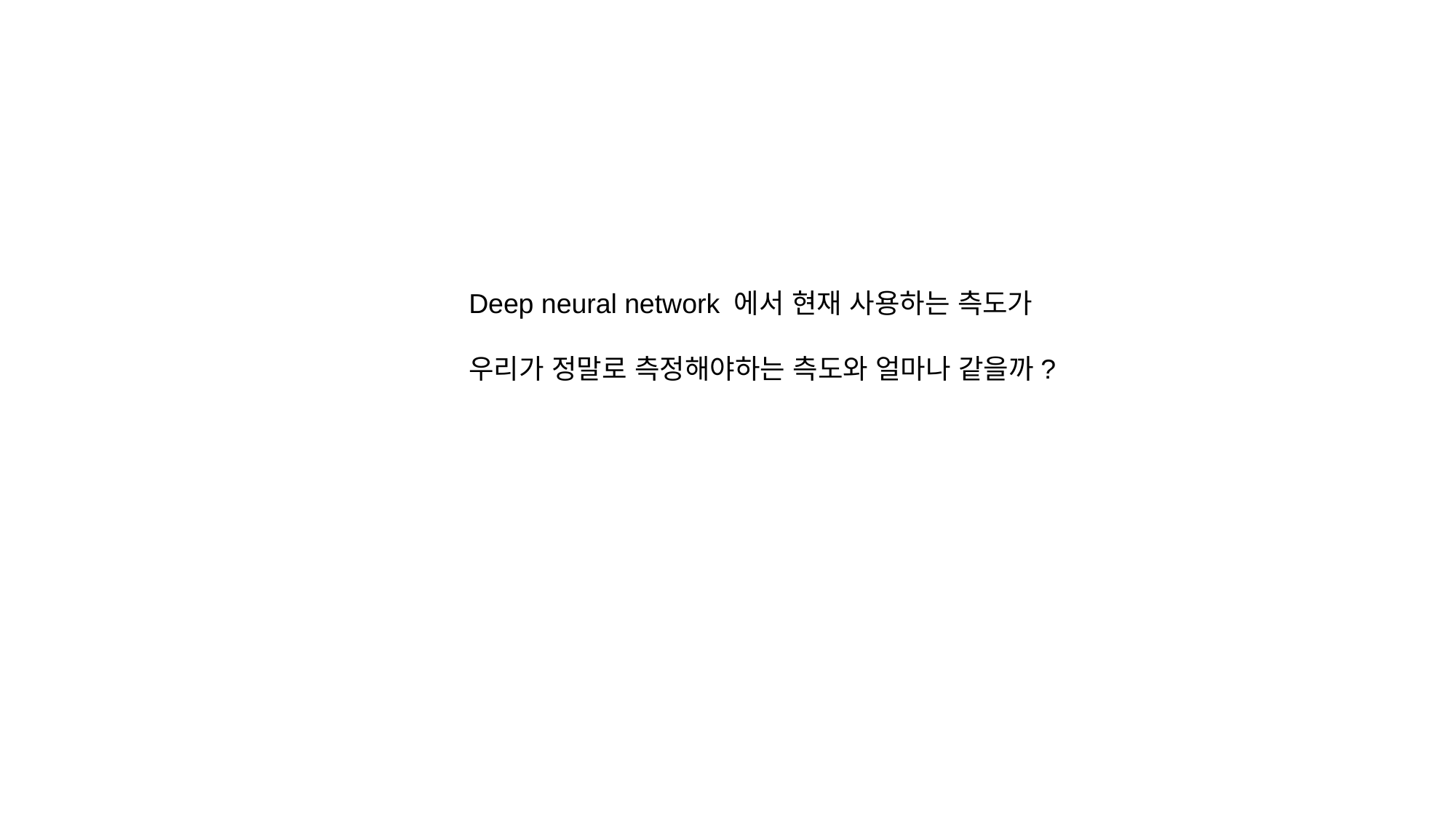

Deep neural network 에서 현재 사용하는 측도가

우리가 정말로 측정해야하는 측도와 얼마나 같을까?